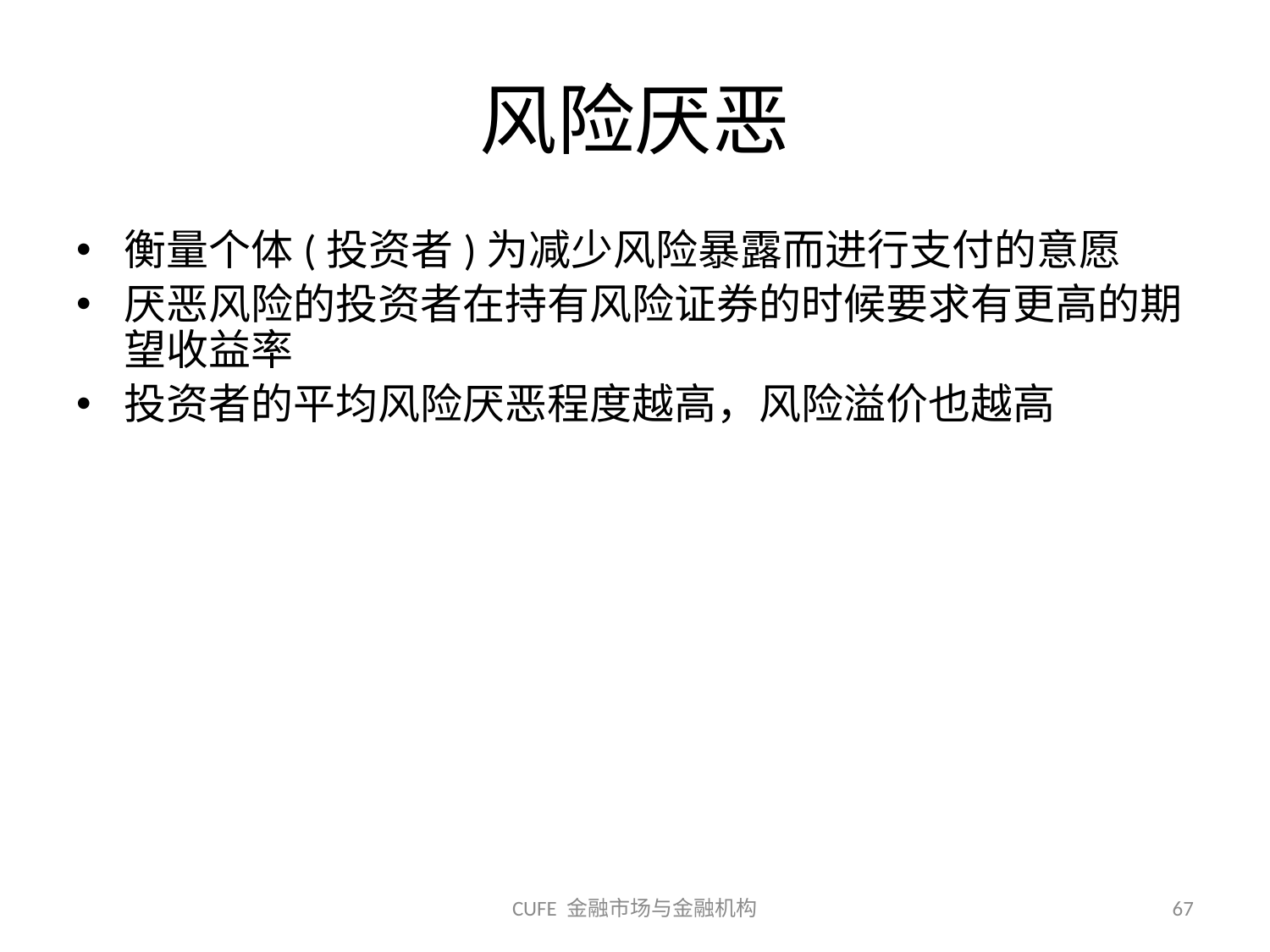

# 风险厌恶
衡量个体(投资者)为减少风险暴露而进行支付的意愿
厌恶风险的投资者在持有风险证券的时候要求有更高的期望收益率
投资者的平均风险厌恶程度越高，风险溢价也越高
CUFE 金融市场与金融机构
67